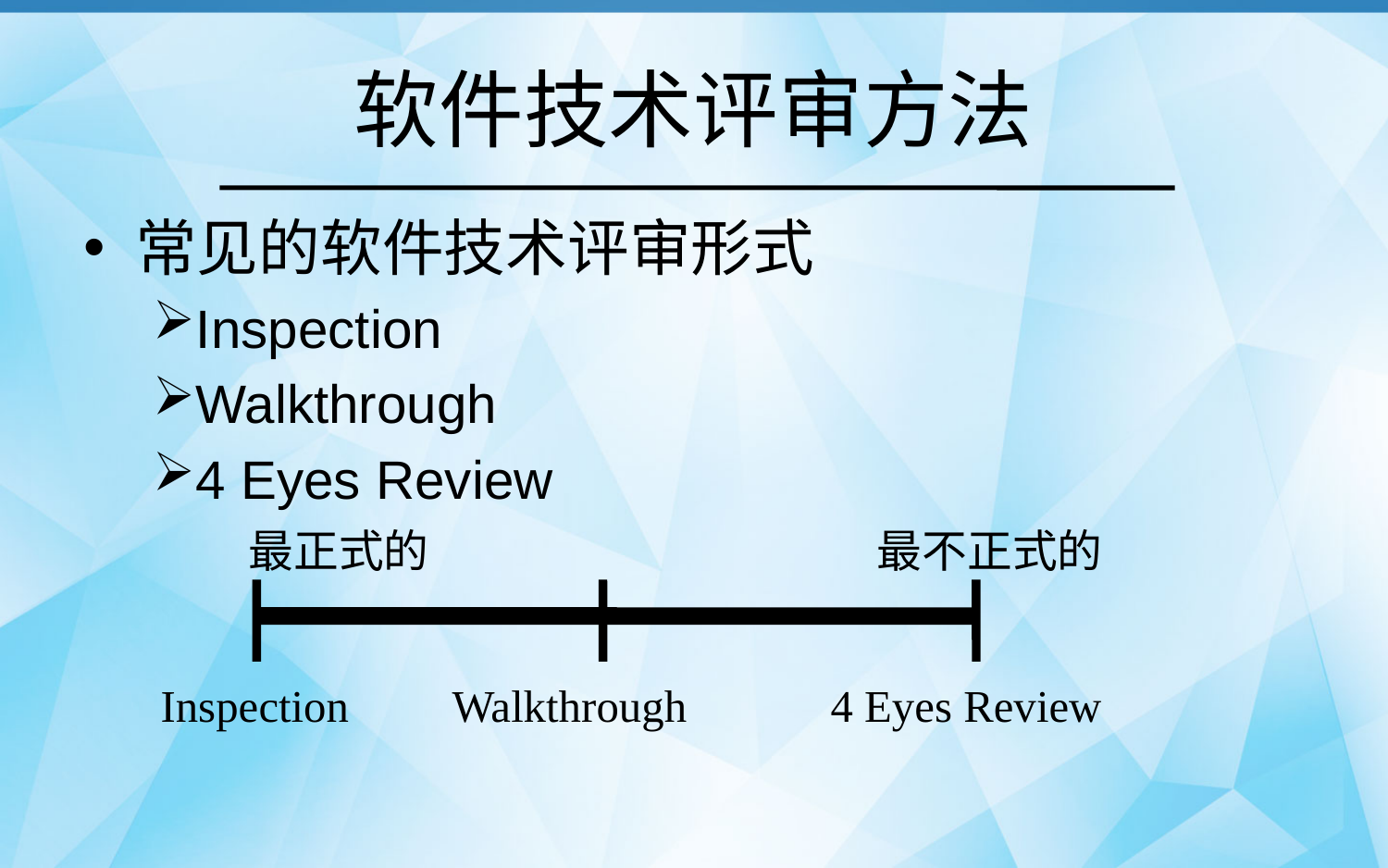

# 软件技术评审方法

常见的软件技术评审形式
Inspection
Walkthrough
4 Eyes Review
最正式的
最不正式的

Inspection
Walkthrough
4 Eyes Review